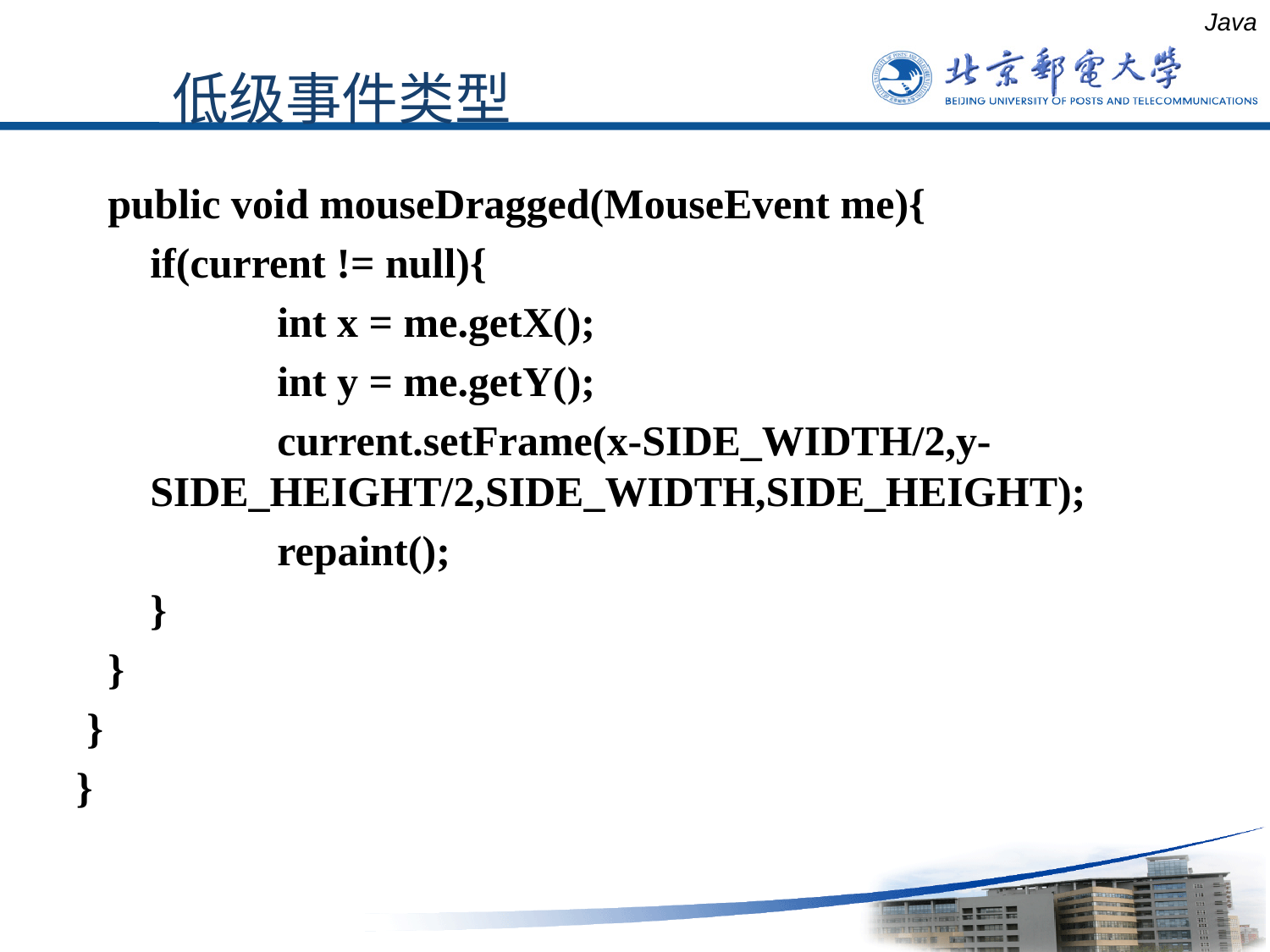

Java
低级事件类型
   public void mouseDragged(MouseEvent me){
	if(current != null){
		int x = me.getX();
		int y = me.getY();
		current.setFrame(x-SIDE_WIDTH/2,y-		SIDE_HEIGHT/2,SIDE_WIDTH,SIDE_HEIGHT);
		repaint();
	}
   }
 }
}